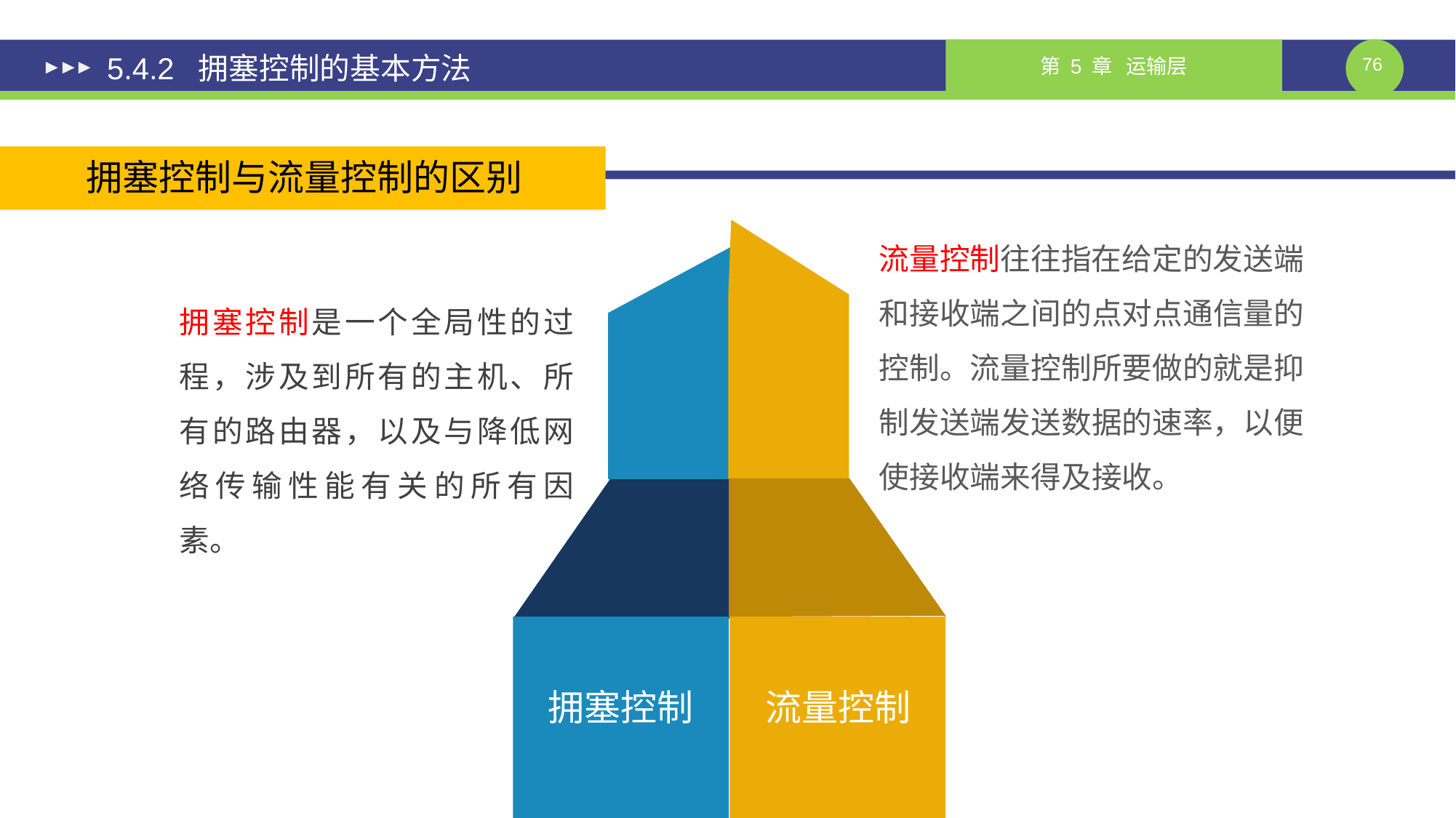

# 5.4.2  拥塞控制的基本方法

拥塞控制与流量控制的区别

流量控制往往指在给定的发送端和接收端之间的点对点通信量的控制。流量控制所要做的就是抑制发送端发送数据的速率，以便使接收端来得及接收。

拥塞控制是一个全局性的过程，涉及到所有的主机、所有的路由器，以及与降低网络传输性能有关的所有因素。

拥塞控制
流量控制
课件制作人：谢钧  谢希仁